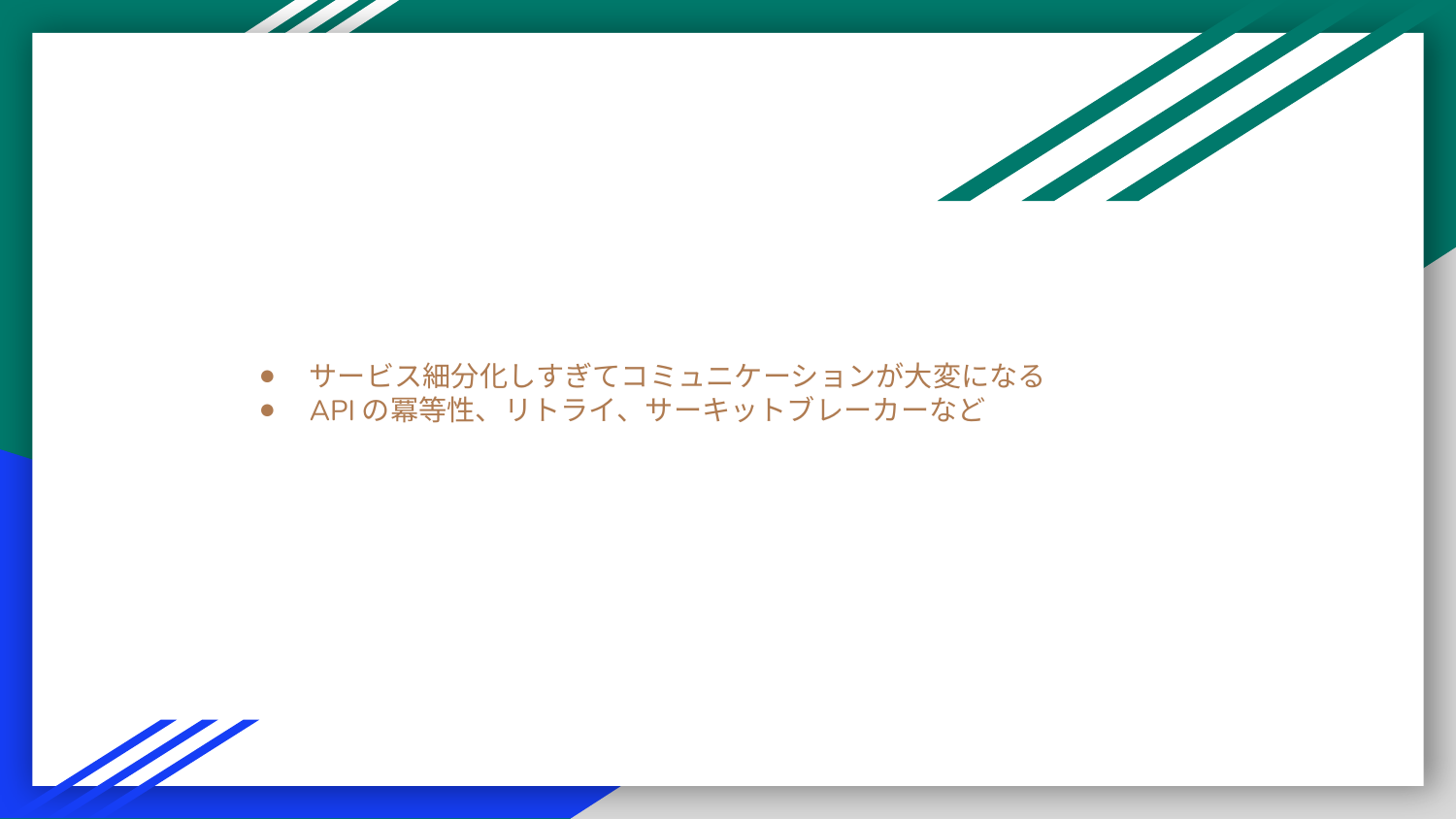

# サービス細分化しすぎてコミュニケーションが大変になる
APIの冪等性、リトライ、サーキットブレーカーなど